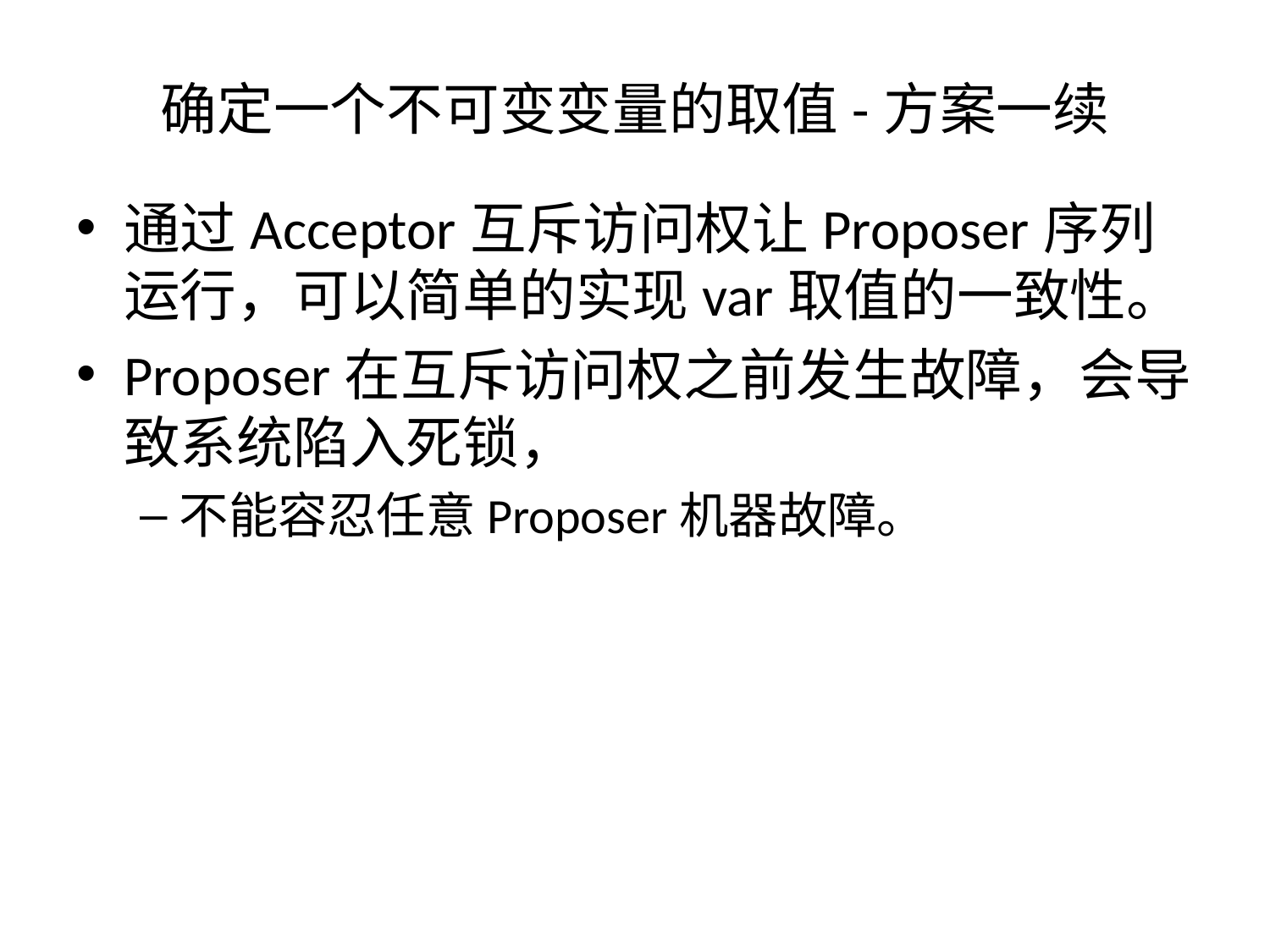

# 确定一个不可变变量的取值-方案一续
通过Acceptor互斥访问权让Proposer序列运行，可以简单的实现var取值的一致性。
Proposer在互斥访问权之前发生故障，会导致系统陷入死锁，
不能容忍任意Proposer机器故障。